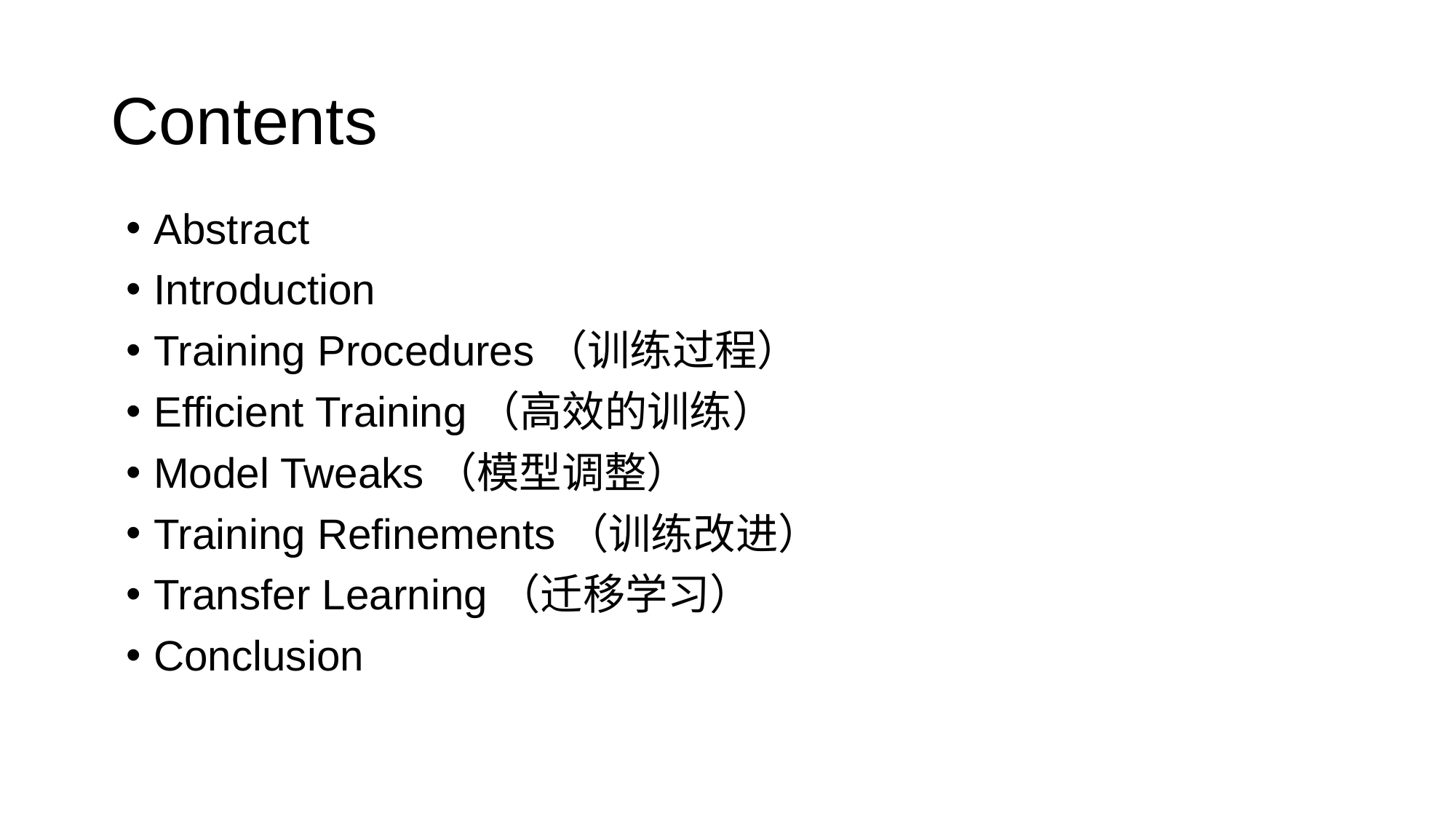

# Contents
Abstract
Introduction
Training Procedures（训练过程）
Efficient Training（高效的训练）
Model Tweaks（模型调整）
Training Refinements（训练改进）
Transfer Learning（迁移学习）
Conclusion